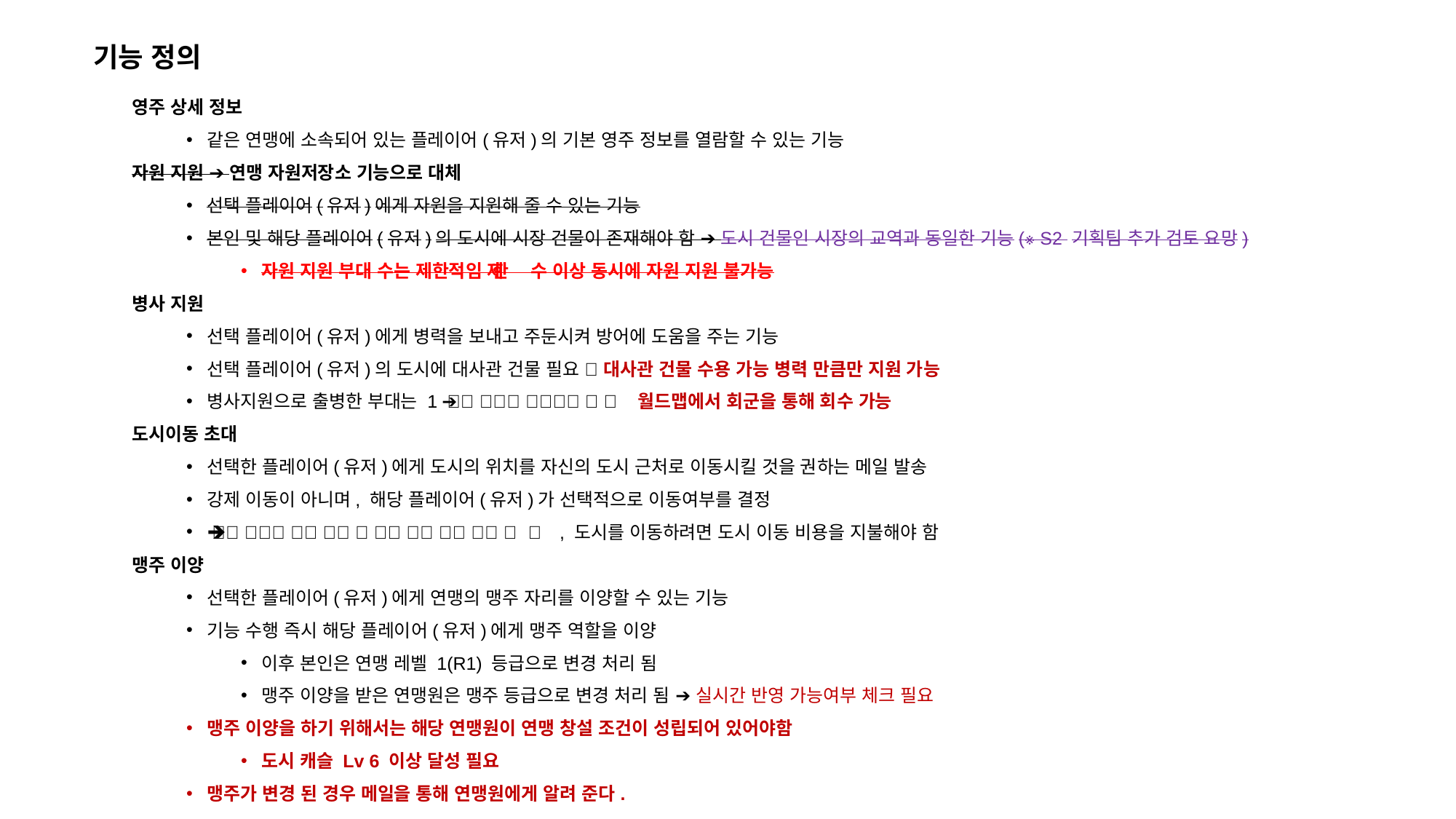

기능 정의
영주 상세 정보
같은 연맹에 소속되어 있는 플레이어(유저)의 기본 영주 정보를 열람할 수 있는 기능
자원 지원 ➔ 연맹 자원저장소 기능으로 대체
선택 플레이어(유저)에게 자원을 지원해 줄 수 있는 기능
본인 및 해당 플레이어(유저)의 도시에 시장 건물이 존재해야 함 ➔ 도시 건물인 시장의 교역과 동일한 기능(※ S2 기획팀 추가 검토 요망)
자원 지원 부대 수는 제한적임 ➔ 제한 수 이상 동시에 자원 지원 불가능
병사 지원
선택 플레이어(유저)에게 병력을 보내고 주둔시켜 방어에 도움을 주는 기능
선택 플레이어(유저)의 도시에 대사관 건물 필요 ➔ 대사관 건물 수용 가능 병력 만큼만 지원 가능
병사지원으로 출병한 부대는 1개의 출정 부대를 차지하게 됨 ➔ 월드맵에서 회군을 통해 회수 가능
도시이동 초대
선택한 플레이어(유저)에게 도시의 위치를 자신의 도시 근처로 이동시킬 것을 권하는 메일 발송
강제 이동이 아니며, 해당 플레이어(유저)가 선택적으로 이동여부를 결정
단순 권유 메일로 강제 기능 및 부가 제공 요소 없음 ➔ 즉, 도시를 이동하려면 도시 이동 비용을 지불해야 함
맹주 이양
선택한 플레이어(유저)에게 연맹의 맹주 자리를 이양할 수 있는 기능
기능 수행 즉시 해당 플레이어(유저)에게 맹주 역할을 이양
이후 본인은 연맹 레벨 1(R1) 등급으로 변경 처리 됨
맹주 이양을 받은 연맹원은 맹주 등급으로 변경 처리 됨 ➔ 실시간 반영 가능여부 체크 필요
맹주 이양을 하기 위해서는 해당 연맹원이 연맹 창설 조건이 성립되어 있어야함
도시 캐슬 Lv 6 이상 달성 필요
맹주가 변경 된 경우 메일을 통해 연맹원에게 알려 준다.